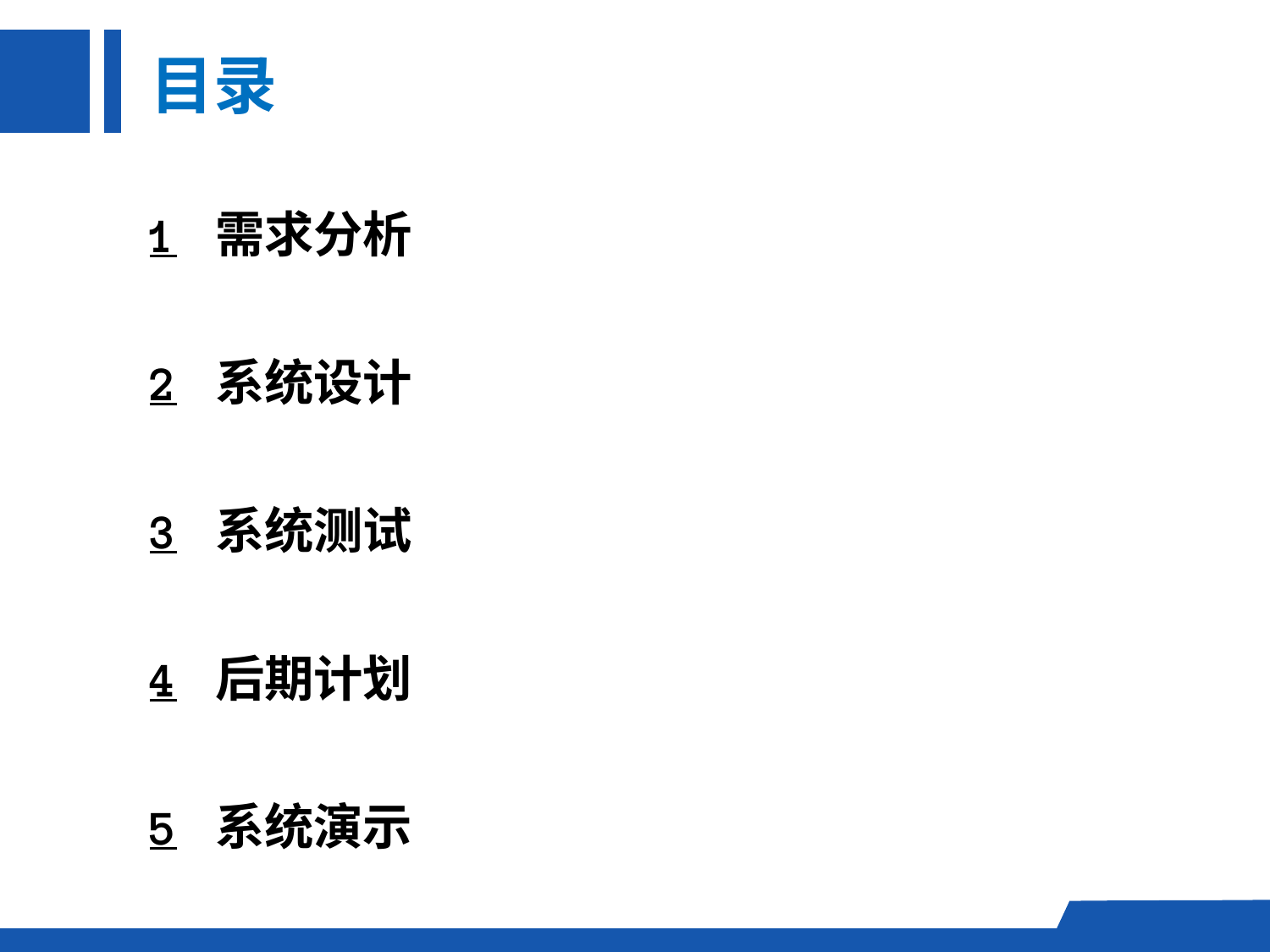

目录
1 需求分析
2 系统设计
3 系统测试
4 后期计划
5 系统演示